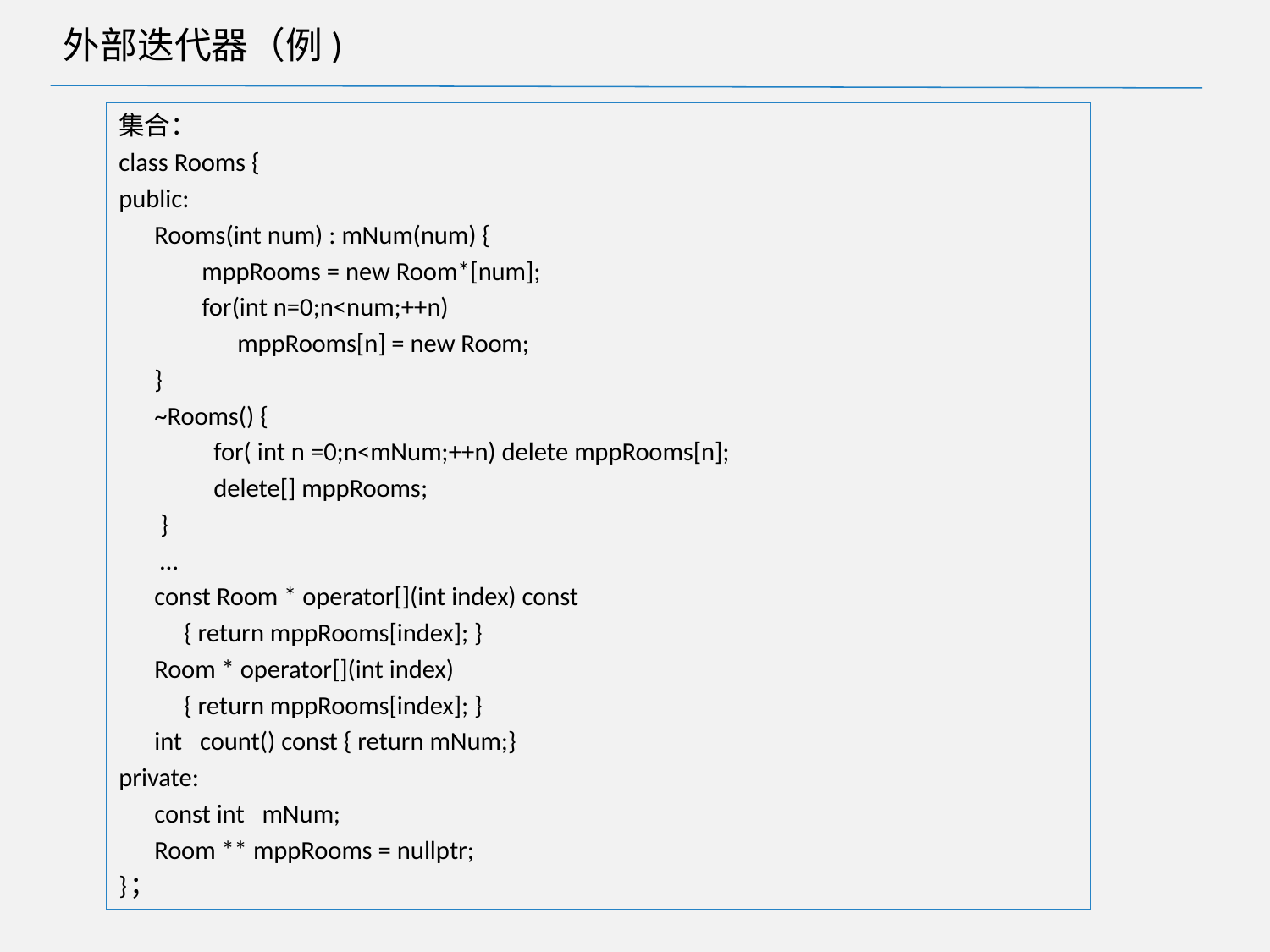

# 外部迭代器（例)
集合：
class Rooms {
public:
      Rooms(int num) : mNum(num) {
              mppRooms = new Room*[num];
              for(int n=0;n<num;++n)
                    mppRooms[n] = new Room;
      }
      ~Rooms() {
                for( int n =0;n<mNum;++n) delete mppRooms[n];
                delete[] mppRooms;
       }
       …
      const Room * operator[](int index) const
           { return mppRooms[index]; }
      Room * operator[](int index)
           { return mppRooms[index]; }
      int   count() const { return mNum;}
private:
      const int   mNum;
      Room ** mppRooms = nullptr;
}；